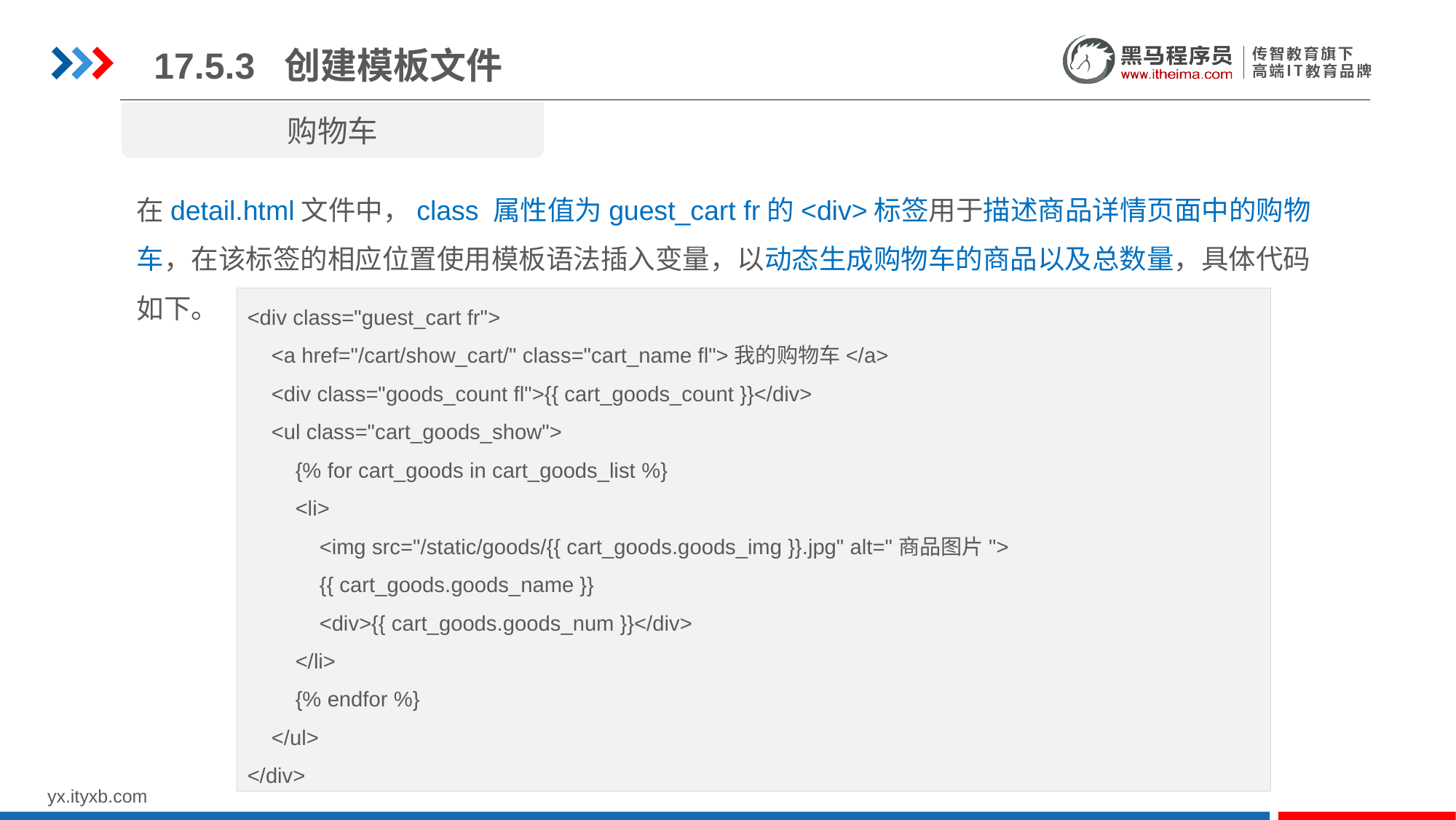

17.5.3  创建模板文件

购物车
在detail.html文件中，class 属性值为guest_cart fr的<div>标签用于描述商品详情页面中的购物车，在该标签的相应位置使用模板语法插入变量，以动态生成购物车的商品以及总数量，具体代码如下。
<div class="guest_cart fr">
    <a href="/cart/show_cart/" class="cart_name fl">我的购物车</a>
    <div class="goods_count fl">{{ cart_goods_count }}</div>
    <ul class="cart_goods_show">
        {% for cart_goods in cart_goods_list %}
        <li>
            <img src="/static/goods/{{ cart_goods.goods_img }}.jpg" alt="商品图片">
            {{ cart_goods.goods_name }}
            <div>{{ cart_goods.goods_num }}</div>
        </li>
        {% endfor %}
    </ul>
</div>